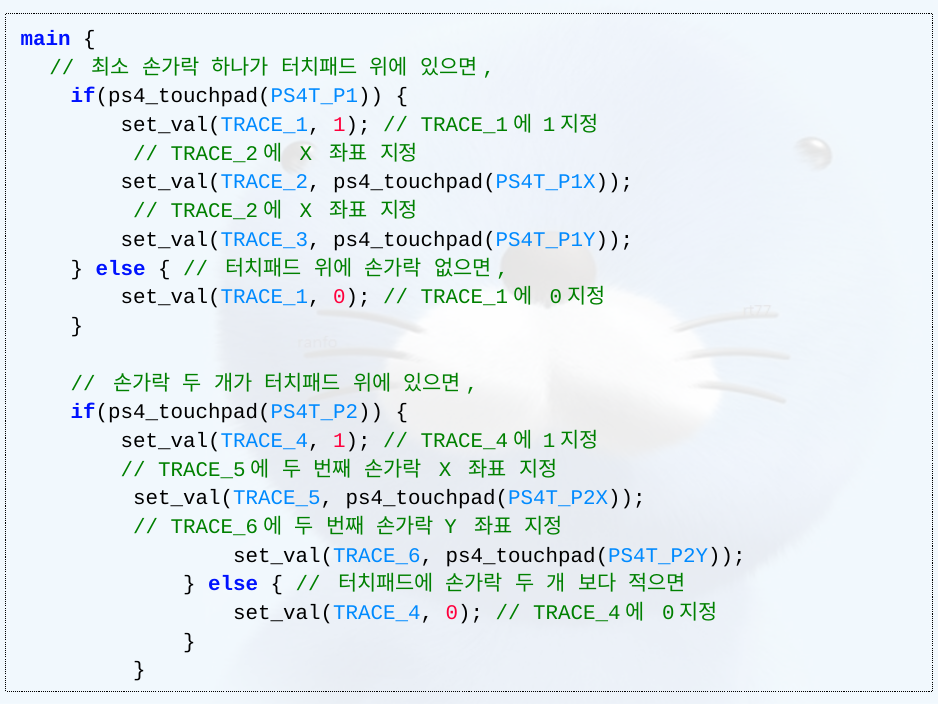

main {
     // 최소 손가락 하나가 터치패드 위에 있으면,
    if(ps4_touchpad(PS4T_P1)) {
        set_val(TRACE_1, 1); // TRACE_1에 1지정
         // TRACE_2에 X 좌표 지정
        set_val(TRACE_2, ps4_touchpad(PS4T_P1X));
         // TRACE_2에 X 좌표 지정
        set_val(TRACE_3, ps4_touchpad(PS4T_P1Y));
    } else { // 터치패드 위에 손가락 없으면,
        set_val(TRACE_1, 0); // TRACE_1에 0지정
    }

    // 손가락 두 개가 터치패드 위에 있으면,
    if(ps4_touchpad(PS4T_P2)) {
        set_val(TRACE_4, 1); // TRACE_4에 1지정
       // TRACE_5에 두 번째 손가락 X 좌표 지정
set_val(TRACE_5, ps4_touchpad(PS4T_P2X));
// TRACE_6에 두 번째 손가락 Y 좌표 지정
        set_val(TRACE_6, ps4_touchpad(PS4T_P2Y));
    } else { // 터치패드에 손가락 두 개 보다 적으면
        set_val(TRACE_4, 0); // TRACE_4에 0지정
    }
}